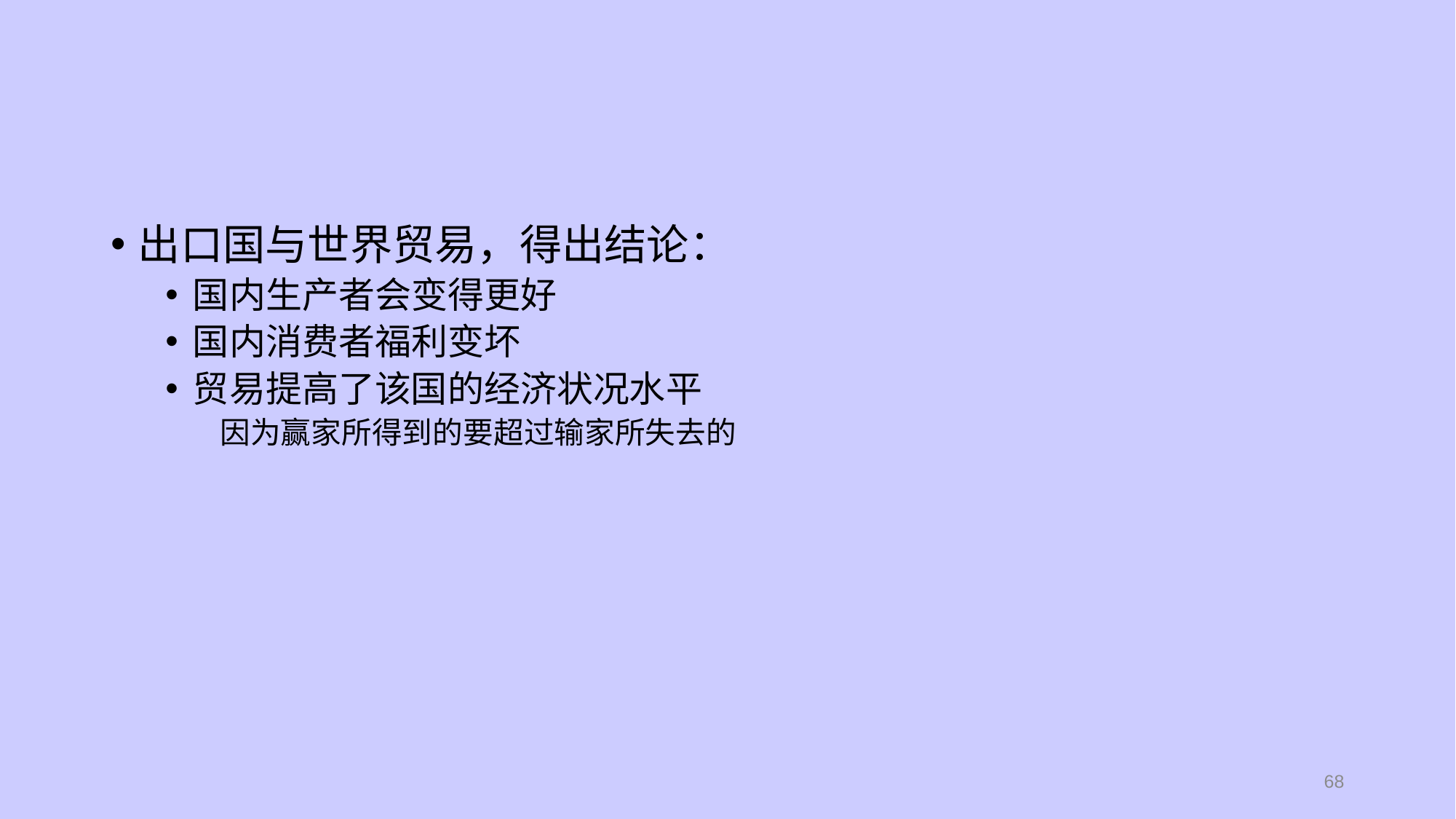

#
出口国与世界贸易，得出结论：
国内生产者会变得更好
国内消费者福利变坏
贸易提高了该国的经济状况水平
因为赢家所得到的要超过输家所失去的

68